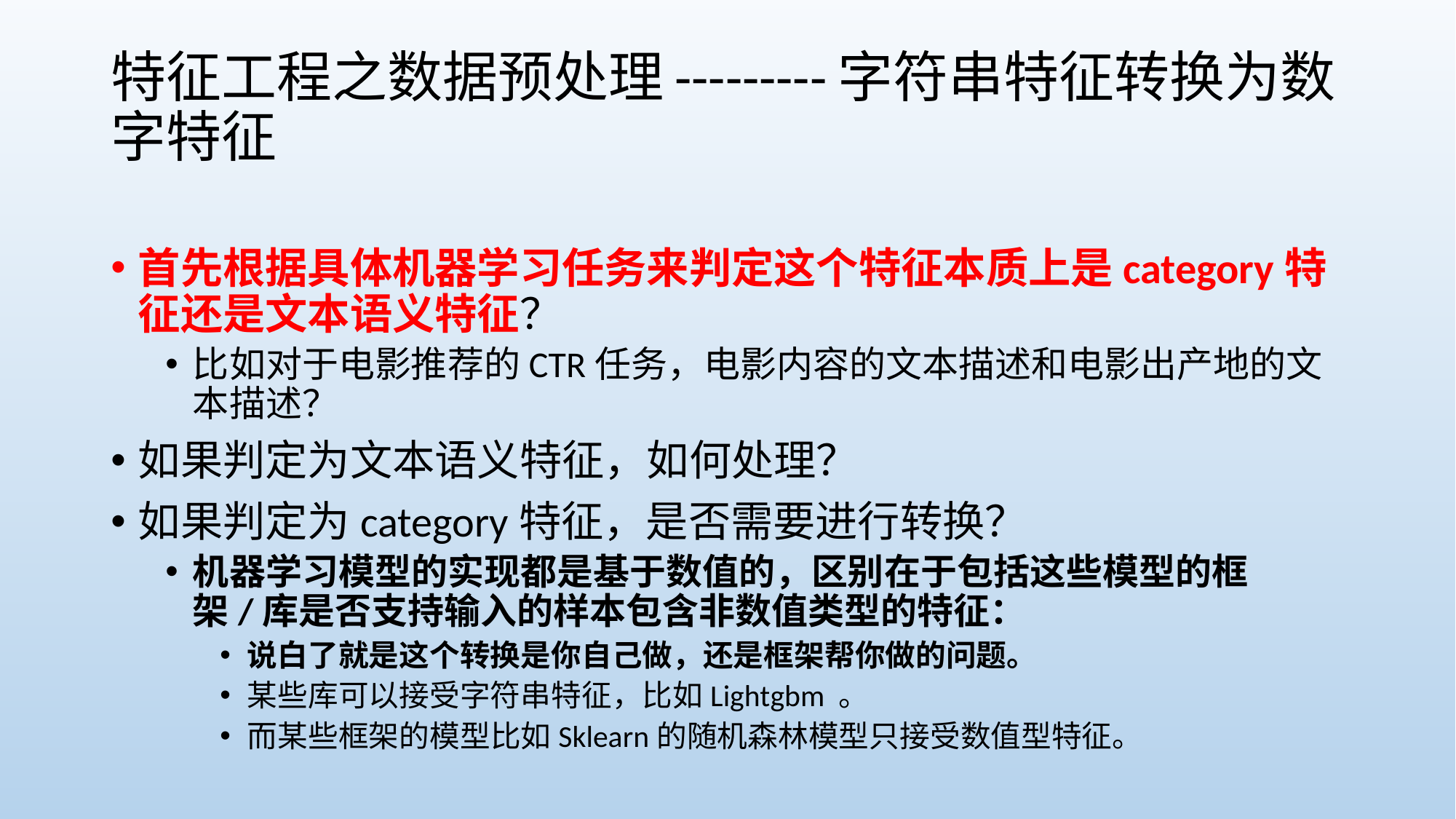

# 特征工程之数据预处理---------字符串特征转换为数字特征
首先根据具体机器学习任务来判定这个特征本质上是category特征还是文本语义特征？
比如对于电影推荐的CTR任务，电影内容的文本描述和电影出产地的文本描述？
如果判定为文本语义特征，如何处理？
如果判定为category特征，是否需要进行转换？
机器学习模型的实现都是基于数值的，区别在于包括这些模型的框架/库是否支持输入的样本包含非数值类型的特征：
说白了就是这个转换是你自己做，还是框架帮你做的问题。
某些库可以接受字符串特征，比如Lightgbm 。
而某些框架的模型比如Sklearn的随机森林模型只接受数值型特征。